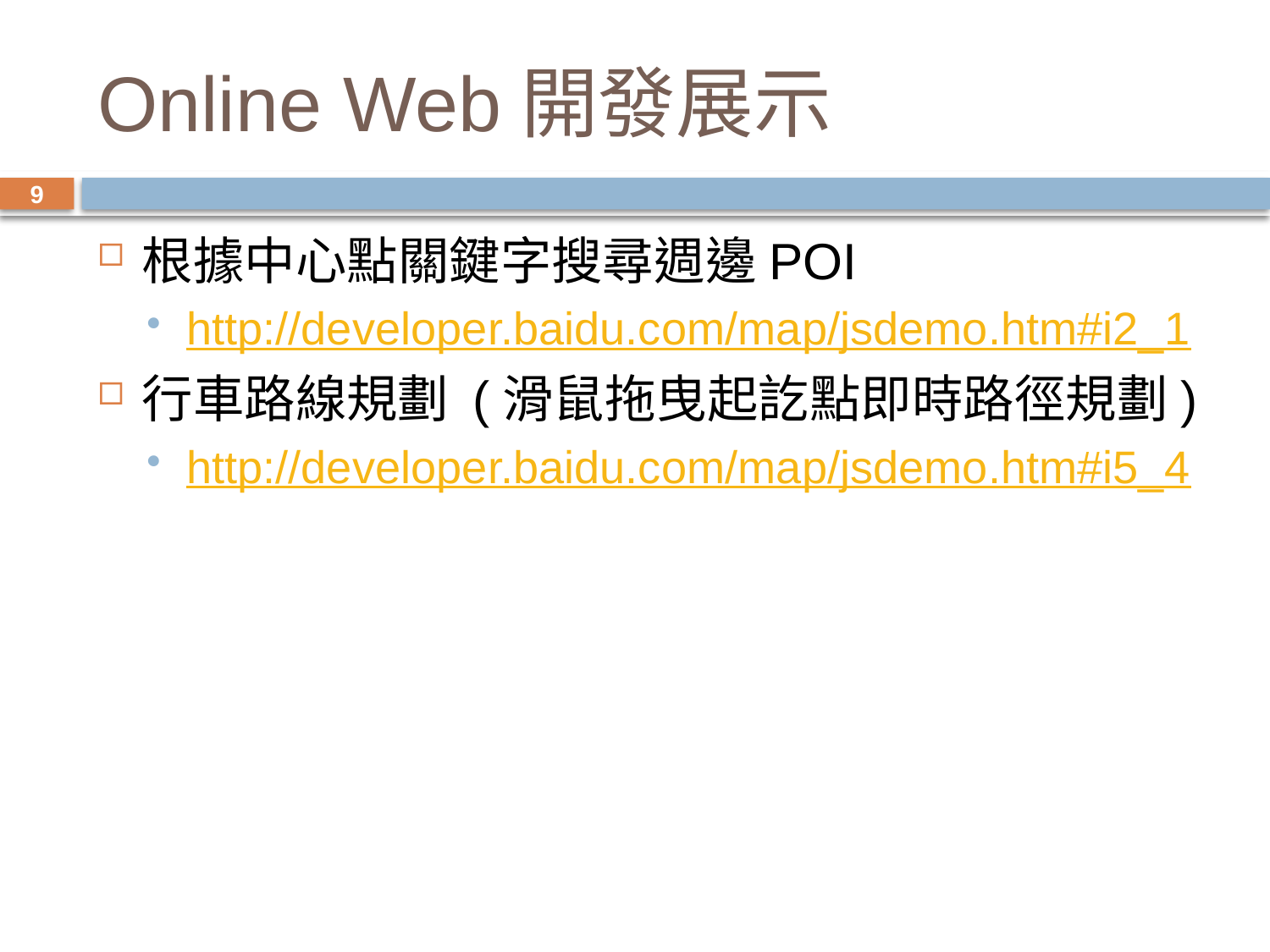

# Online Web開發展示
9
根據中心點關鍵字搜尋週邊POI
http://developer.baidu.com/map/jsdemo.htm#i2_1
行車路線規劃 (滑鼠拖曳起訖點即時路徑規劃)
http://developer.baidu.com/map/jsdemo.htm#i5_4